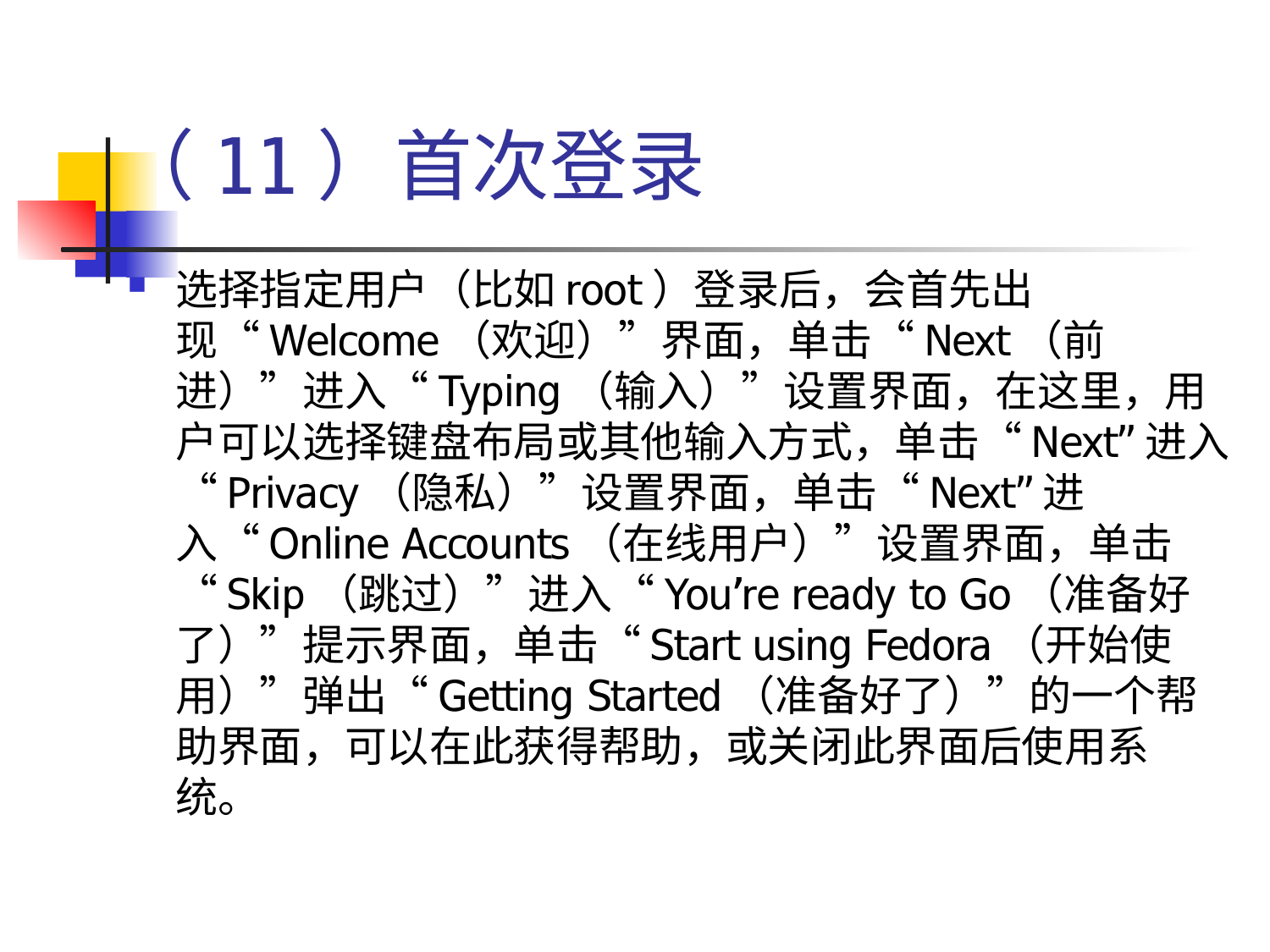

# （11）首次登录
选择指定用户（比如root）登录后，会首先出现“Welcome（欢迎）”界面，单击“Next（前进）”进入“Typing（输入）”设置界面，在这里，用户可以选择键盘布局或其他输入方式，单击“Next”进入“Privacy（隐私）”设置界面，单击“Next”进入“Online Accounts（在线用户）”设置界面，单击“Skip（跳过）”进入“You’re ready to Go（准备好了）”提示界面，单击“Start using Fedora（开始使用）”弹出“Getting Started（准备好了）”的一个帮助界面，可以在此获得帮助，或关闭此界面后使用系统。